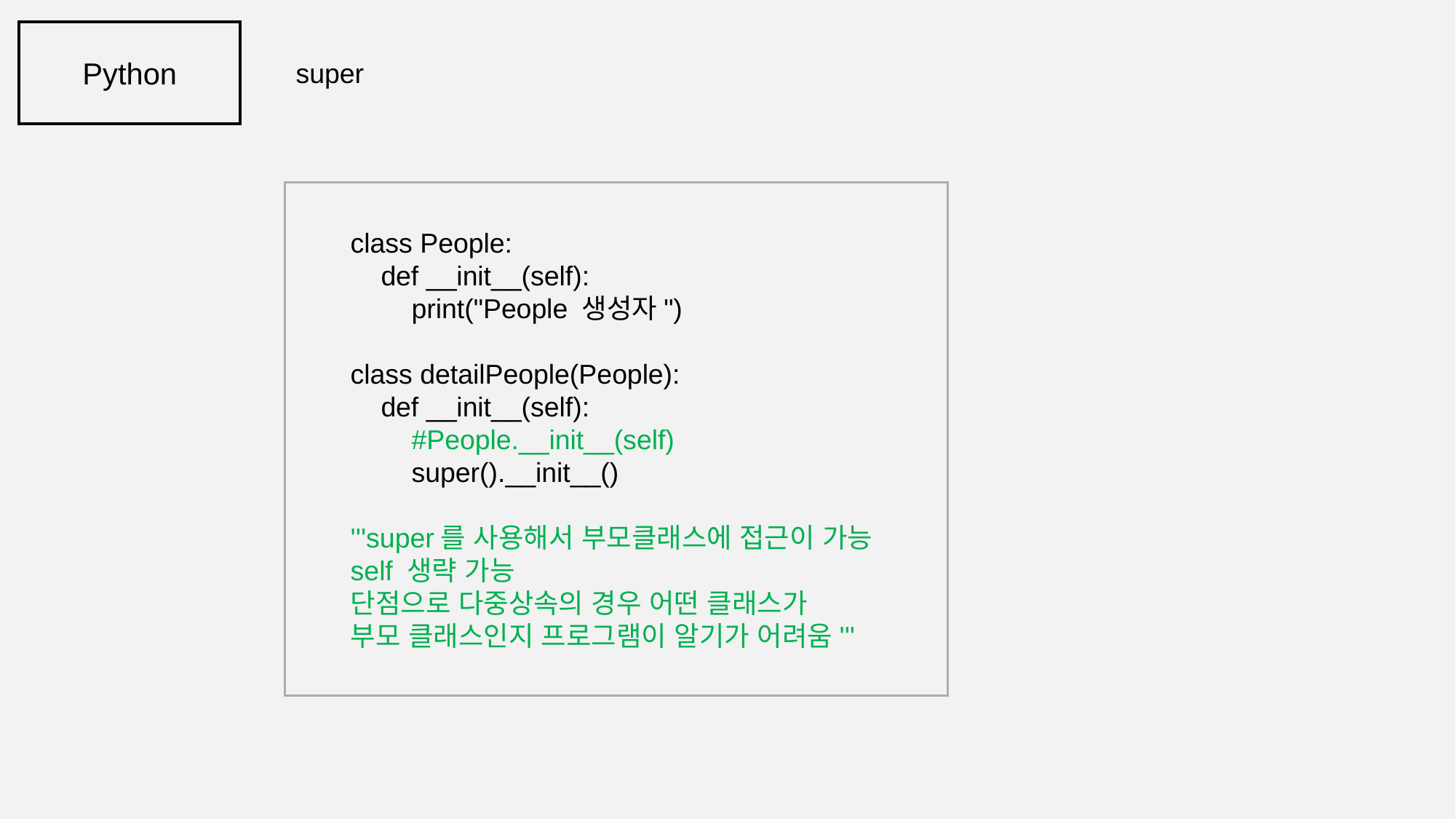

Python
super
class People:
    def __init__(self):
        print("People 생성자")

class detailPeople(People):
    def __init__(self):
        #People.__init__(self)
        super().__init__()

'''super를 사용해서 부모클래스에 접근이 가능
self 생략 가능
단점으로 다중상속의 경우 어떤 클래스가
부모 클래스인지 프로그램이 알기가 어려움'''
   '"